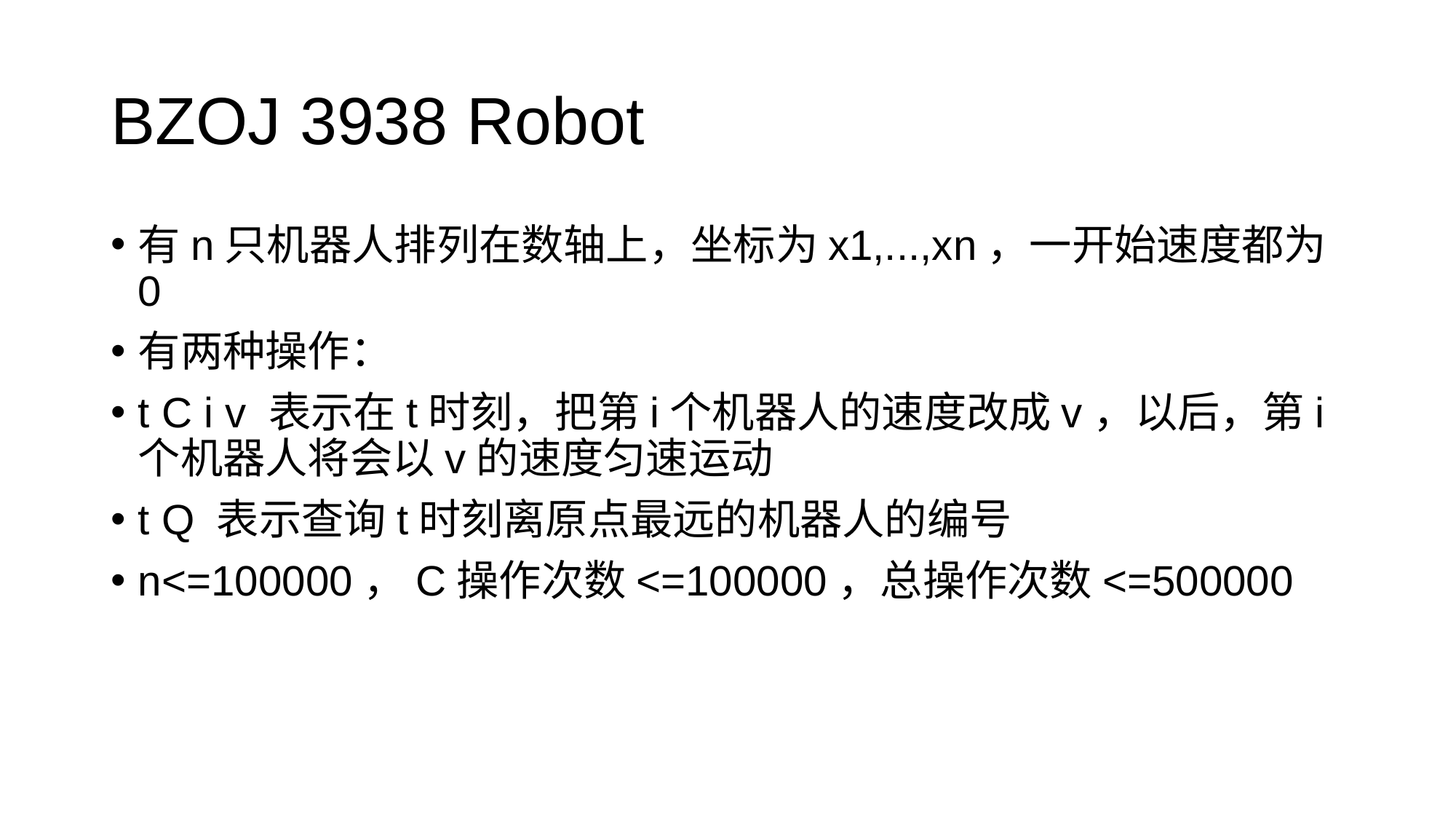

# BZOJ 3938 Robot
有n只机器人排列在数轴上，坐标为x1,...,xn，一开始速度都为0
有两种操作：
t C i v 表示在t时刻，把第i个机器人的速度改成v，以后，第i个机器人将会以v的速度匀速运动
t Q 表示查询t时刻离原点最远的机器人的编号
n<=100000，C操作次数<=100000，总操作次数<=500000